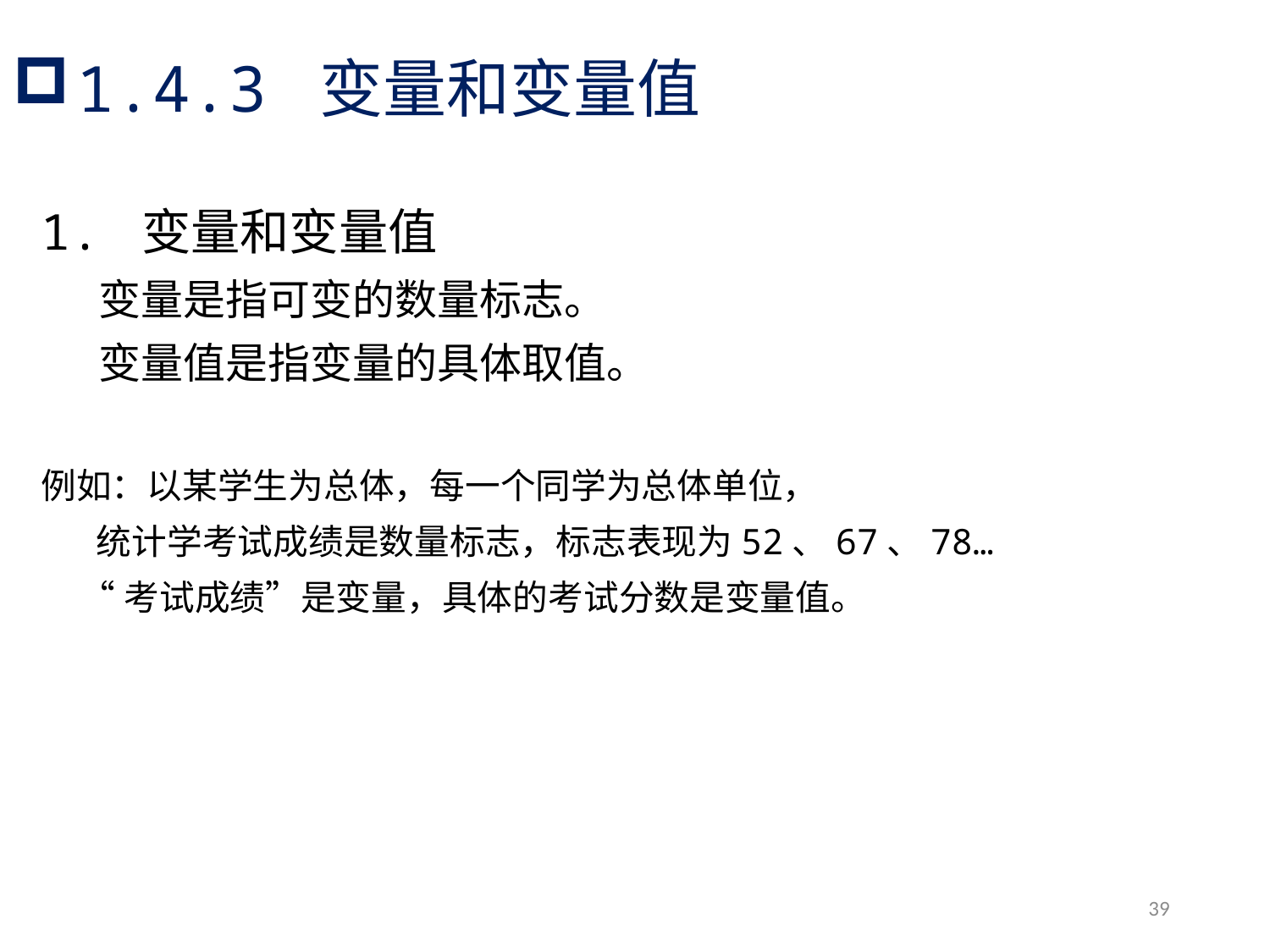

# 1.4.3 变量和变量值
1. 变量和变量值
     变量是指可变的数量标志。
     变量值是指变量的具体取值。

例如：以某学生为总体，每一个同学为总体单位，
      统计学考试成绩是数量标志，标志表现为52、67、78…
     “考试成绩”是变量，具体的考试分数是变量值。
39